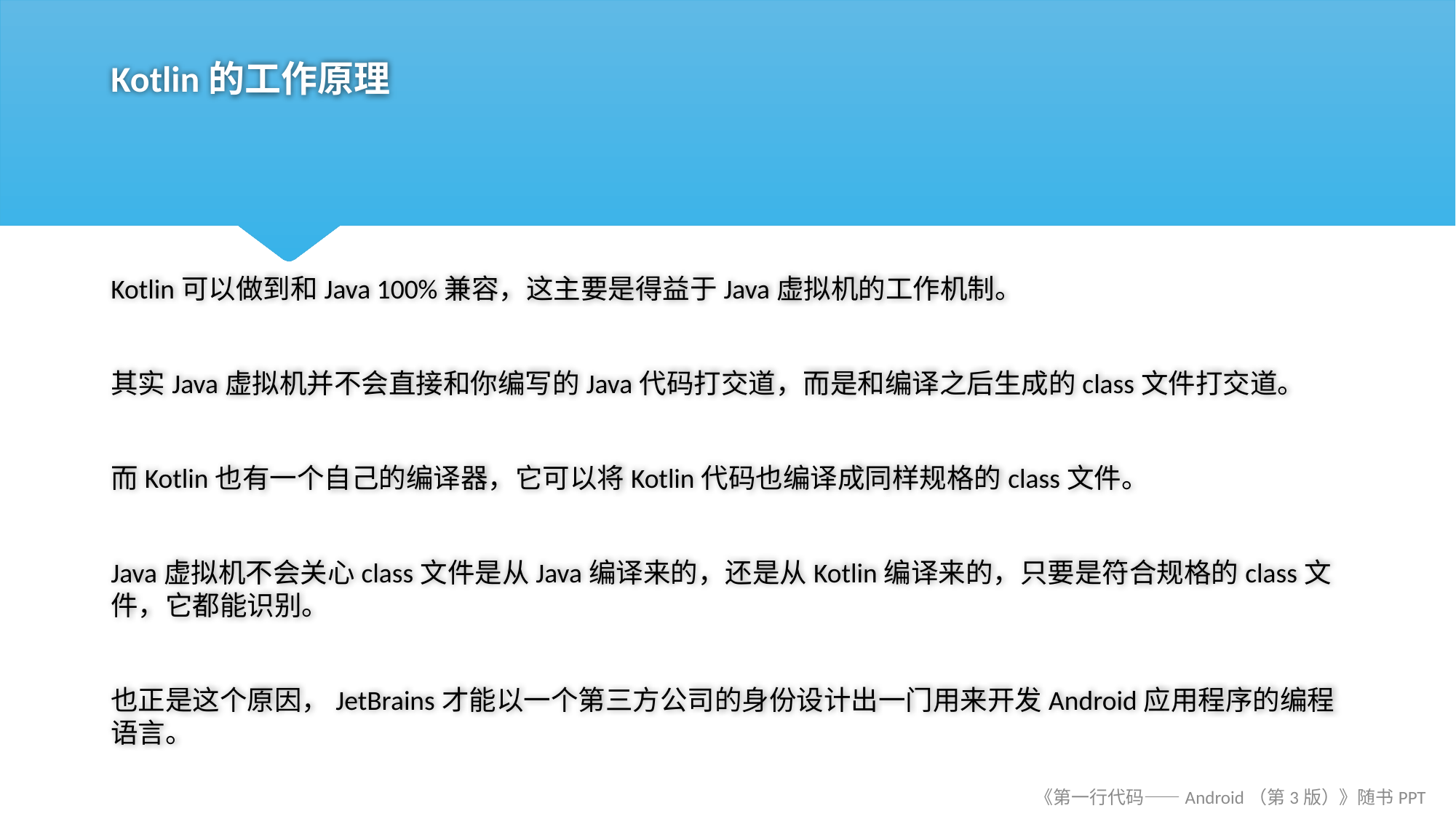

# Kotlin的工作原理
Kotlin可以做到和Java 100%兼容，这主要是得益于Java虚拟机的工作机制。

其实Java虚拟机并不会直接和你编写的Java代码打交道，而是和编译之后生成的class文件打交道。

而Kotlin也有一个自己的编译器，它可以将Kotlin代码也编译成同样规格的class文件。

Java虚拟机不会关心class文件是从Java编译来的，还是从Kotlin编译来的，只要是符合规格的class文件，它都能识别。

也正是这个原因，JetBrains才能以一个第三方公司的身份设计出一门用来开发Android应用程序的编程语言。